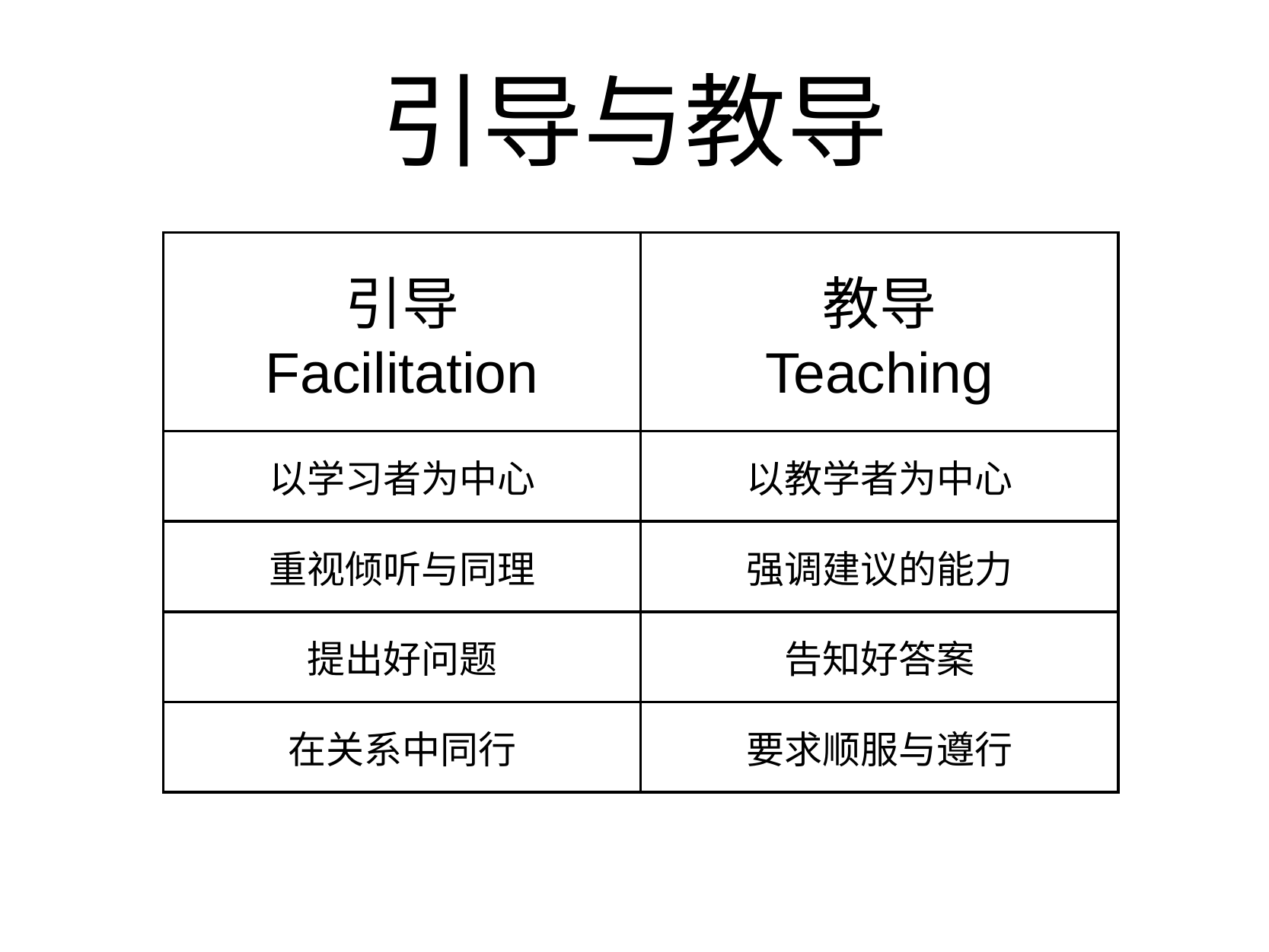

# 引导与教导
| 引导 Facilitation | 教导 Teaching |
| --- | --- |
| 以学习者为中心 | 以教学者为中心 |
| 重视倾听与同理 | 强调建议的能力 |
| 提出好问题 | 告知好答案 |
| 在关系中同行 | 要求顺服与遵行 |